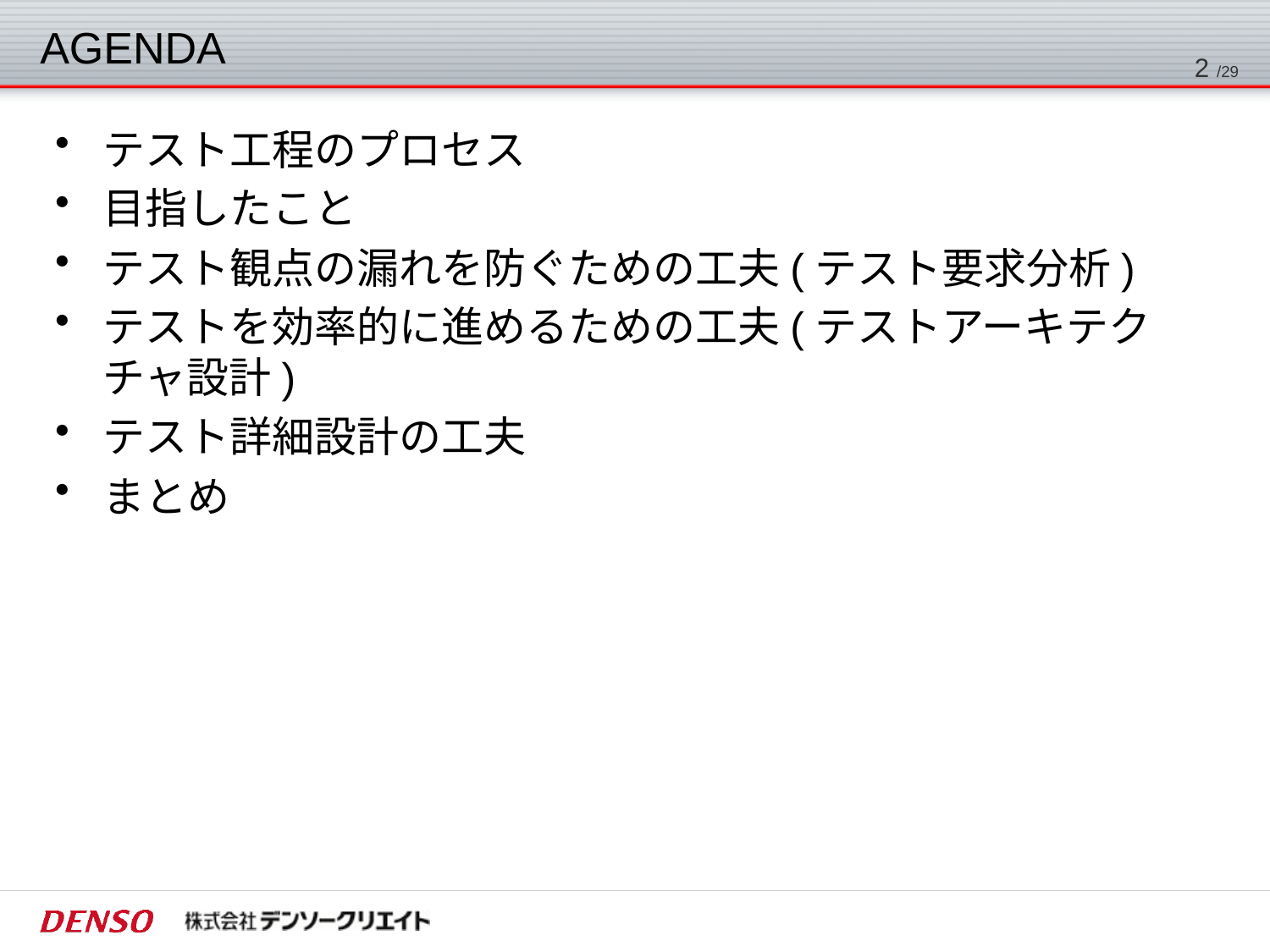

# AGENDA
2 /29
テスト工程のプロセス
目指したこと
テスト観点の漏れを防ぐための工夫(テスト要求分析)
テストを効率的に進めるための工夫(テストアーキテクチャ設計)
テスト詳細設計の工夫
まとめ